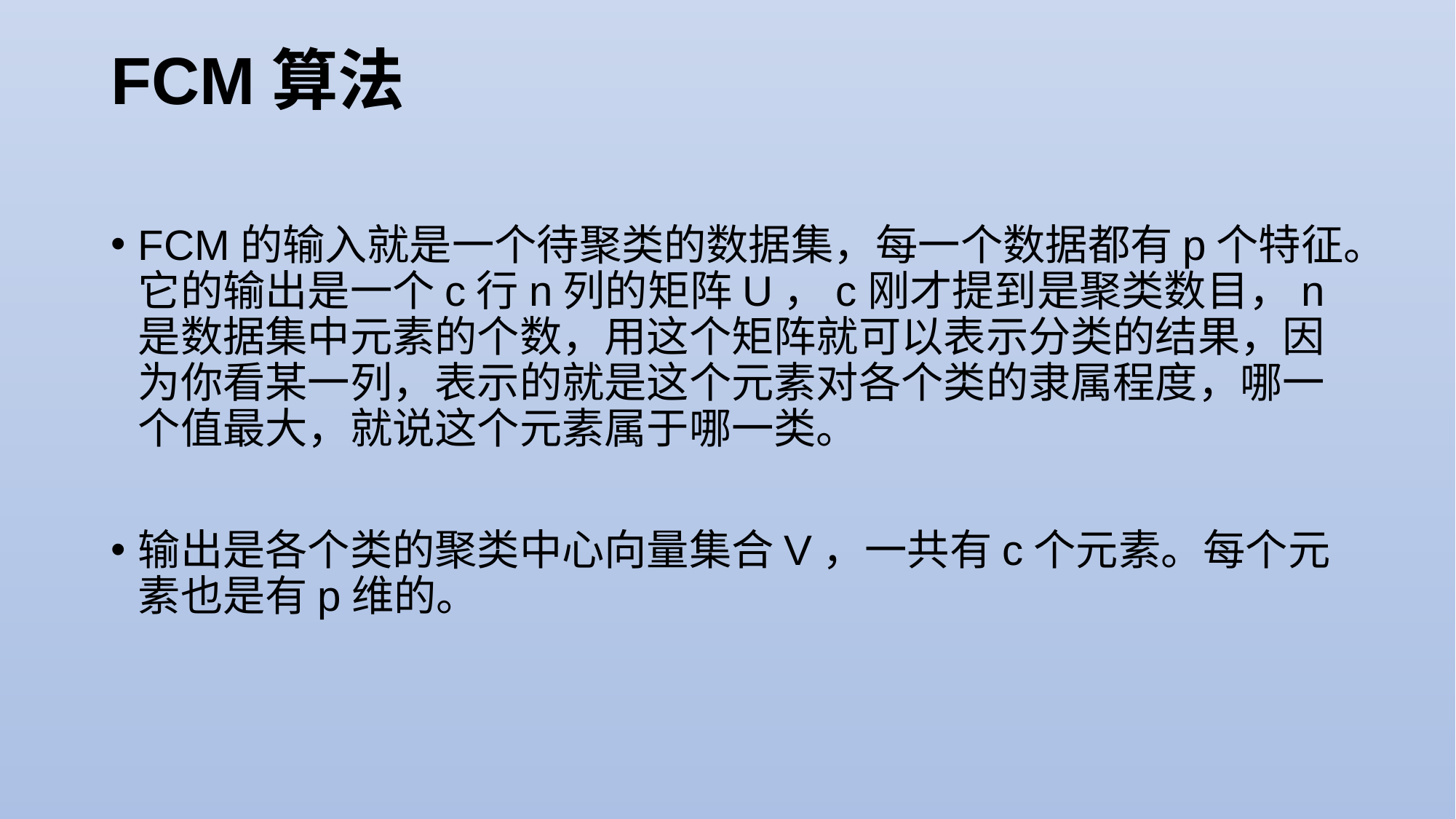

# FCM算法
FCM的输入就是一个待聚类的数据集，每一个数据都有p个特征。它的输出是一个c行n列的矩阵U，c刚才提到是聚类数目，n是数据集中元素的个数，用这个矩阵就可以表示分类的结果，因为你看某一列，表示的就是这个元素对各个类的隶属程度，哪一个值最大，就说这个元素属于哪一类。

输出是各个类的聚类中心向量集合V，一共有c个元素。每个元素也是有p维的。